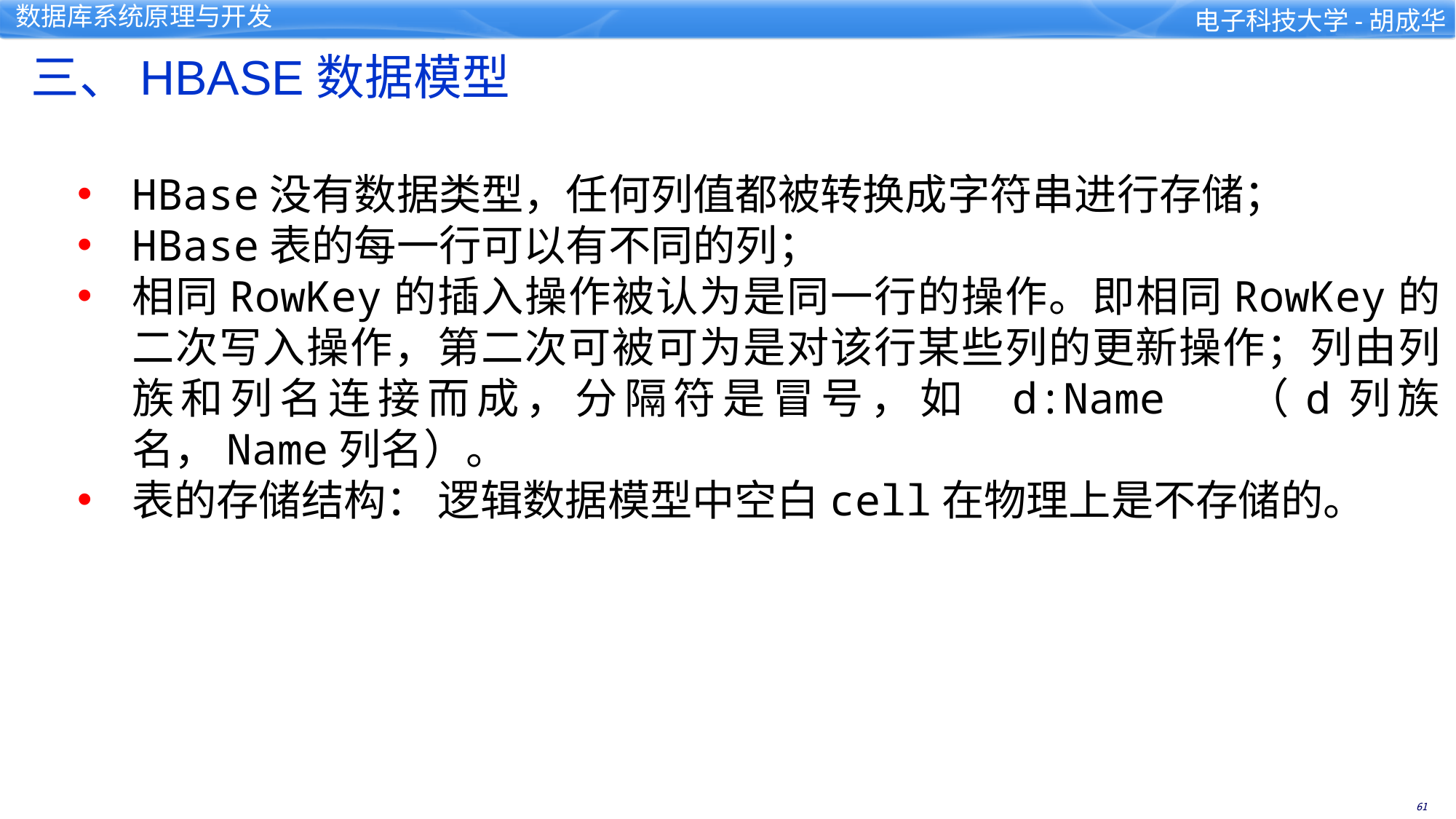

三、HBASE数据模型
HBase没有数据类型，任何列值都被转换成字符串进行存储；
HBase表的每一行可以有不同的列；
相同RowKey的插入操作被认为是同一行的操作。即相同RowKey的二次写入操作，第二次可被可为是对该行某些列的更新操作；列由列族和列名连接而成，分隔符是冒号，如  d:Name  （d列族名，Name列名）。
表的存储结构： 逻辑数据模型中空白cell在物理上是不存储的。